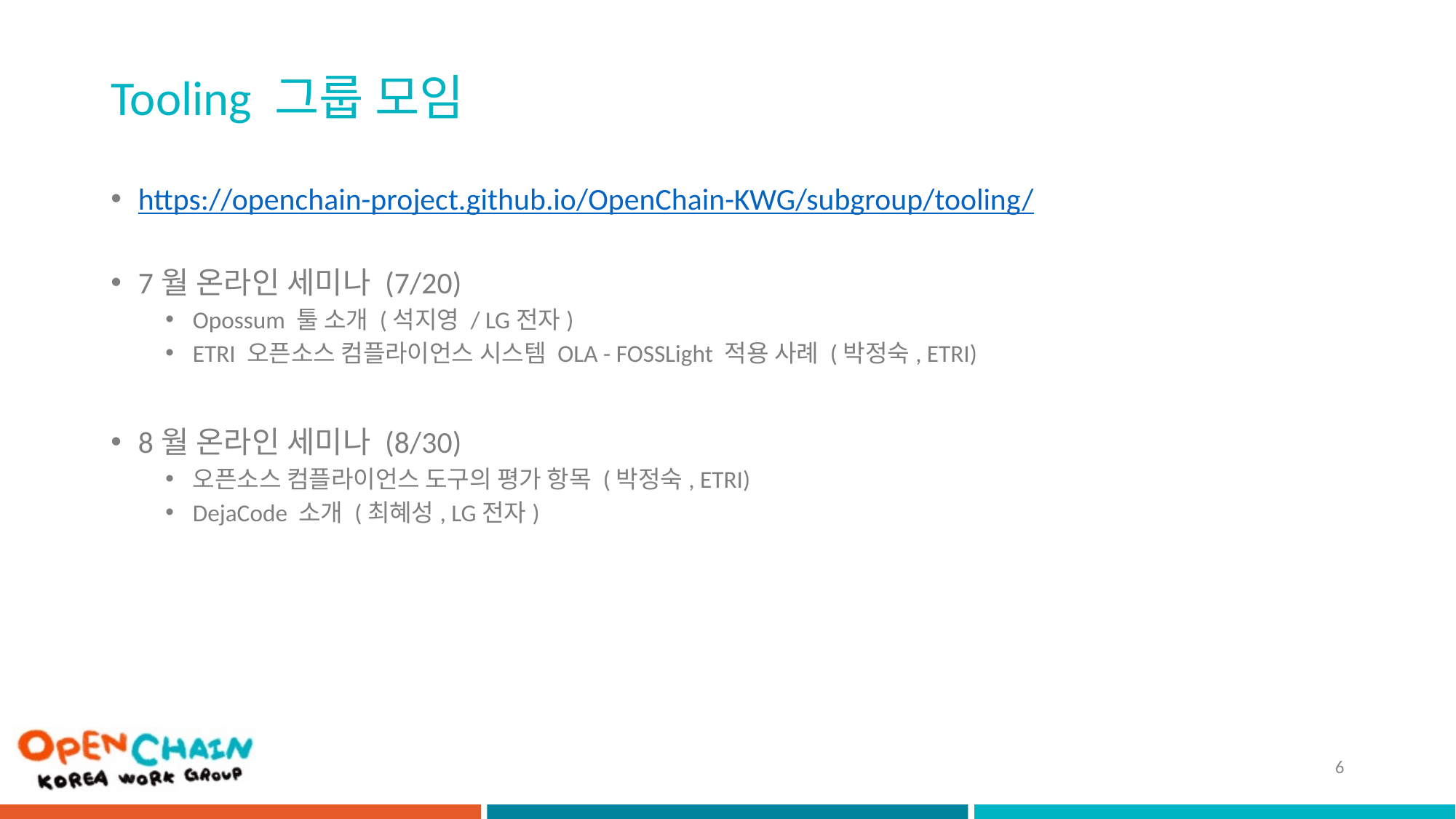

# Tooling 그룹 모임
https://openchain-project.github.io/OpenChain-KWG/subgroup/tooling/

7월 온라인 세미나 (7/20)
Opossum 툴 소개 (석지영 / LG전자)
ETRI 오픈소스 컴플라이언스 시스템 OLA - FOSSLight 적용 사례 (박정숙, ETRI)

8월 온라인 세미나 (8/30)
오픈소스 컴플라이언스 도구의 평가 항목 (박정숙, ETRI)
DejaCode 소개 (최혜성, LG전자)
6